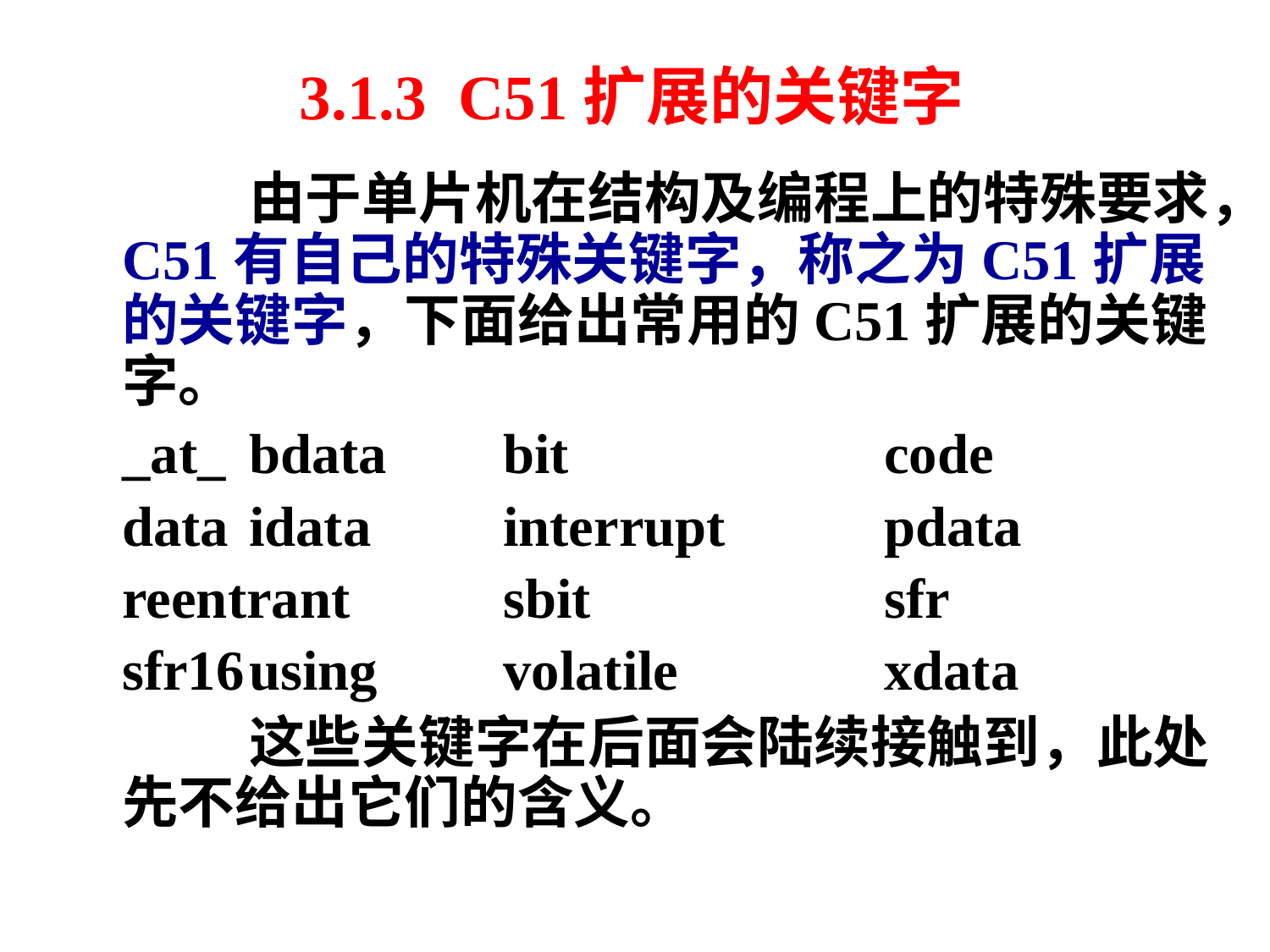

# 3.1.3  C51扩展的关键字
		由于单片机在结构及编程上的特殊要求，C51有自己的特殊关键字，称之为C51扩展的关键字，下面给出常用的C51扩展的关键字。
	_at_	bdata	bit 			code
	data	idata	 	interrupt		pdata
	reentrant 		sbit			sfr
	sfr16	using	volatile		xdata
		这些关键字在后面会陆续接触到，此处先不给出它们的含义。